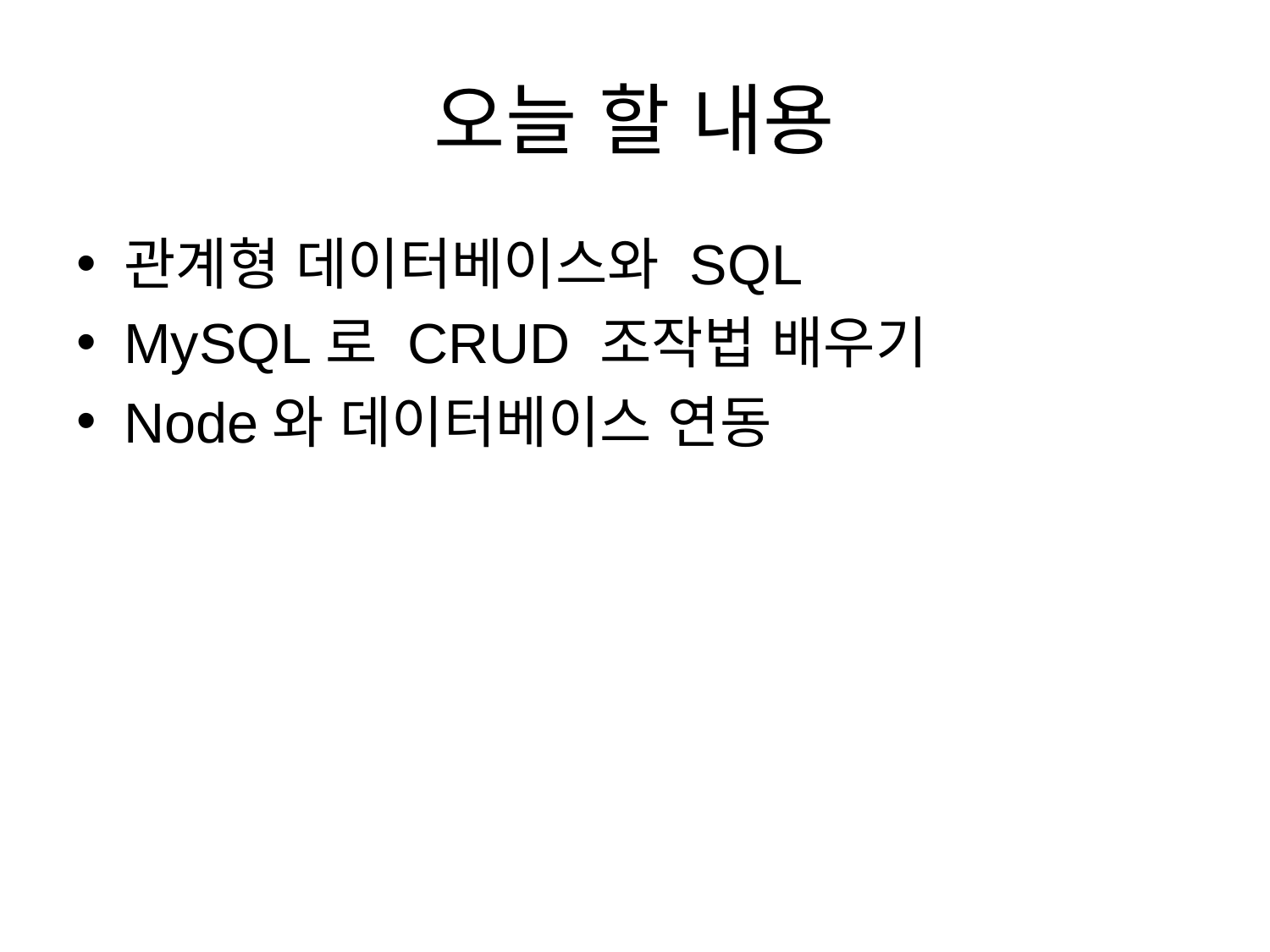

# 오늘 할 내용
관계형 데이터베이스와 SQL
MySQL로 CRUD 조작법 배우기
Node와 데이터베이스 연동